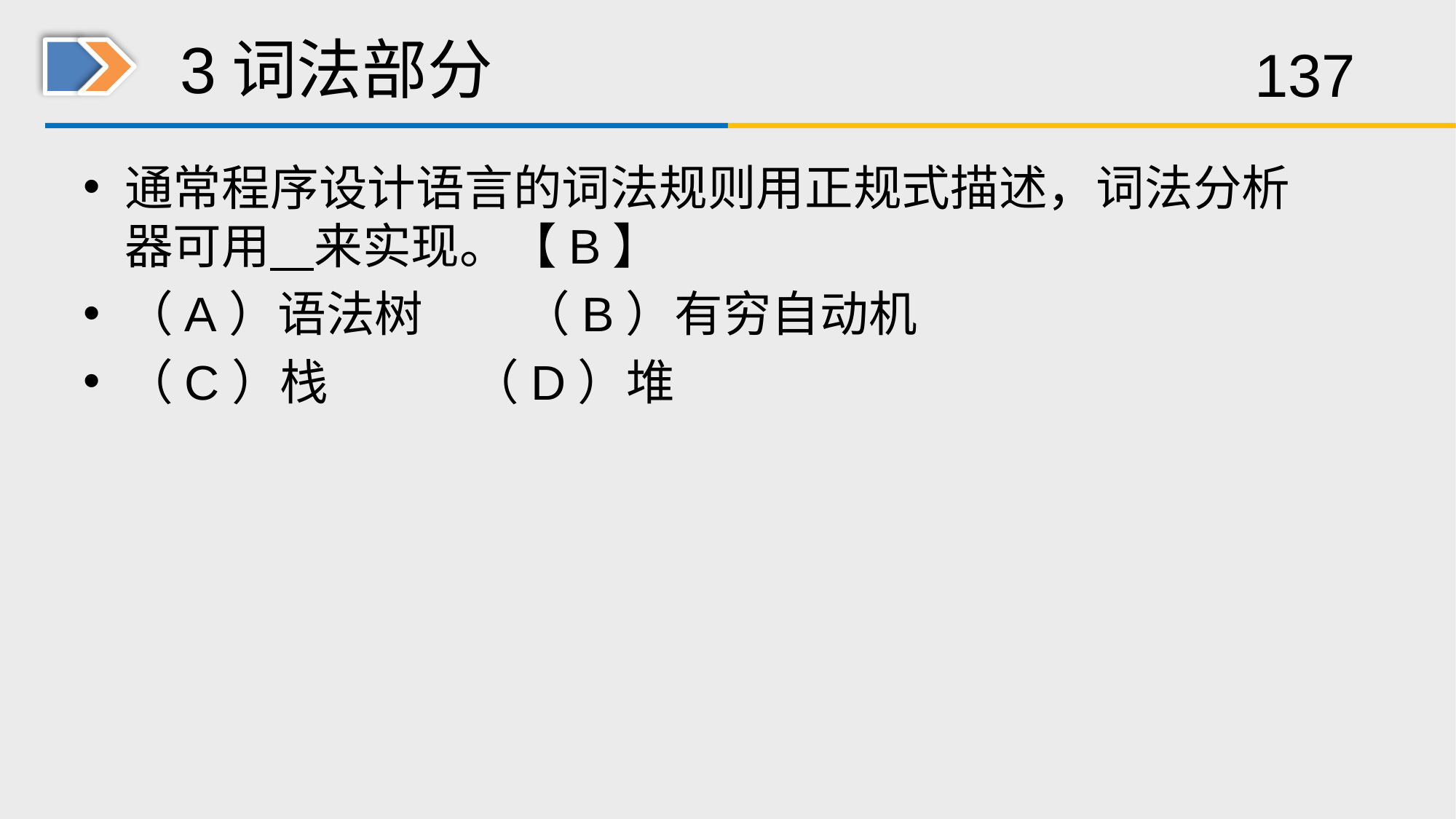

# 3词法部分
137
通常程序设计语言的词法规则用正规式描述，词法分析器可用    来实现。【B】
（A）语法树         （B）有穷自动机
（C）栈             （D）堆